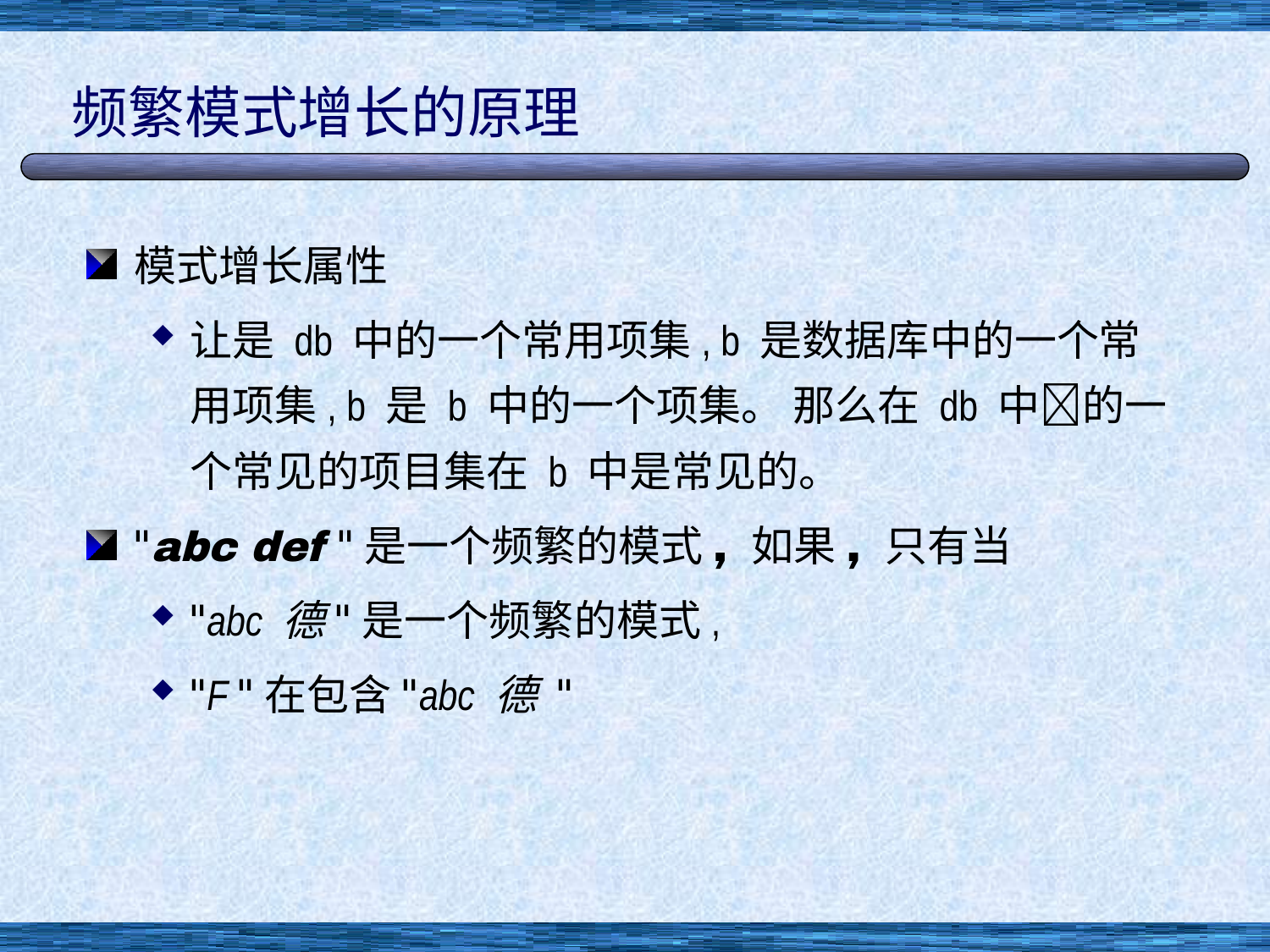

# 频繁模式增长的原理
模式增长属性
让是 db 中的一个常用项集, b 是数据库中的一个常用项集, b 是 b 中的一个项集。 那么在 db 中∪的一个常见的项目集在 b 中是常见的。
"abc def "是一个频繁的模式, 如果, 只有当
"abc 德"是一个频繁的模式,
"F "在包含"abc 德 "